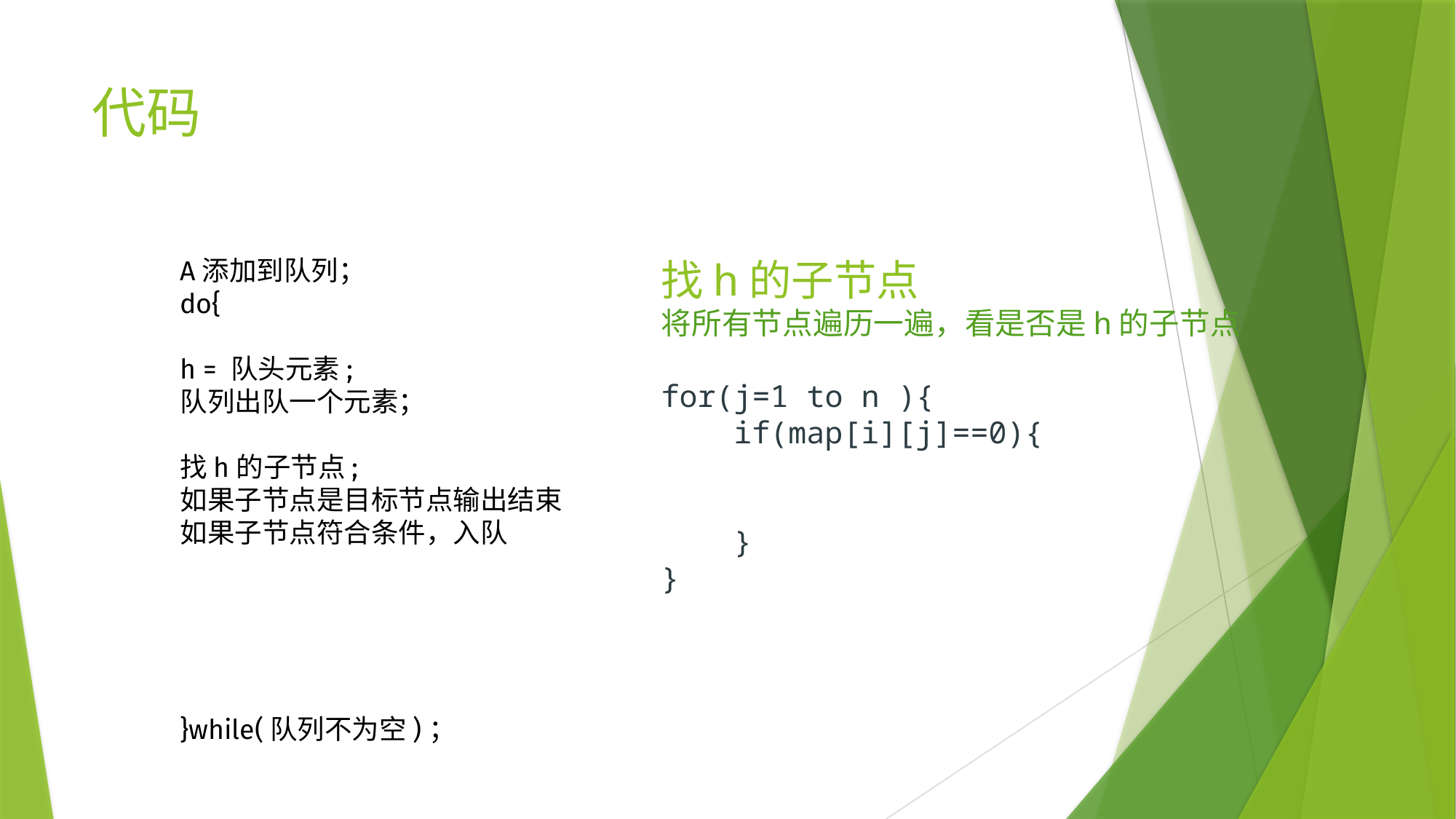

# 代码
A添加到队列；
do{

h = 队头元素;
队列出队一个元素；

找h的子节点;
如果子节点是目标节点输出结束
如果子节点符合条件，入队

}while(队列不为空)；
找h的子节点
将所有节点遍历一遍，看是否是h的子节点

for(j=1 to n ){
    if(map[i][j]==0){

    }
}